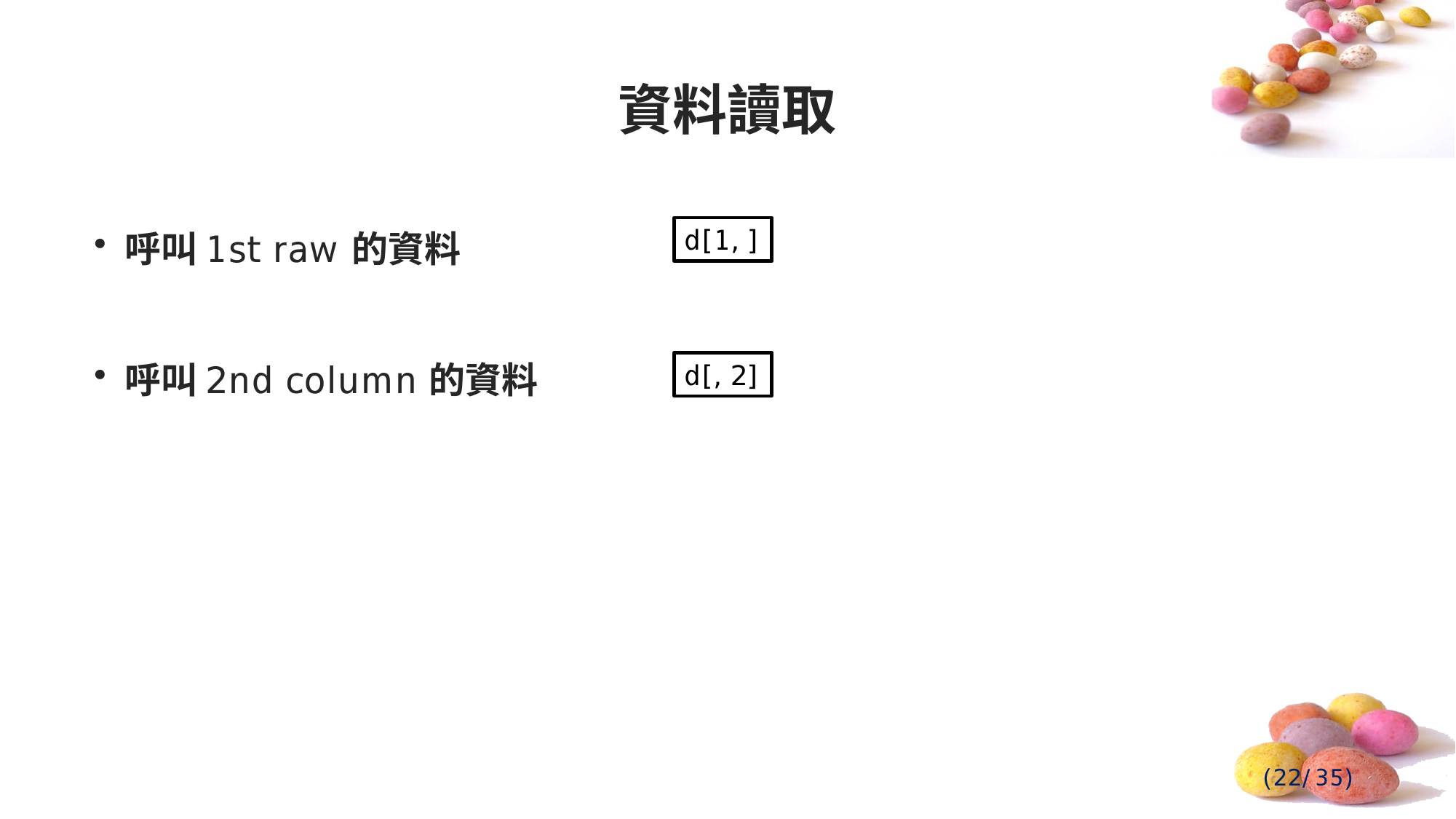

# 資料讀取
呼叫1st raw的資料

呼叫2nd column的資料
d[1, ]
d[, 2]